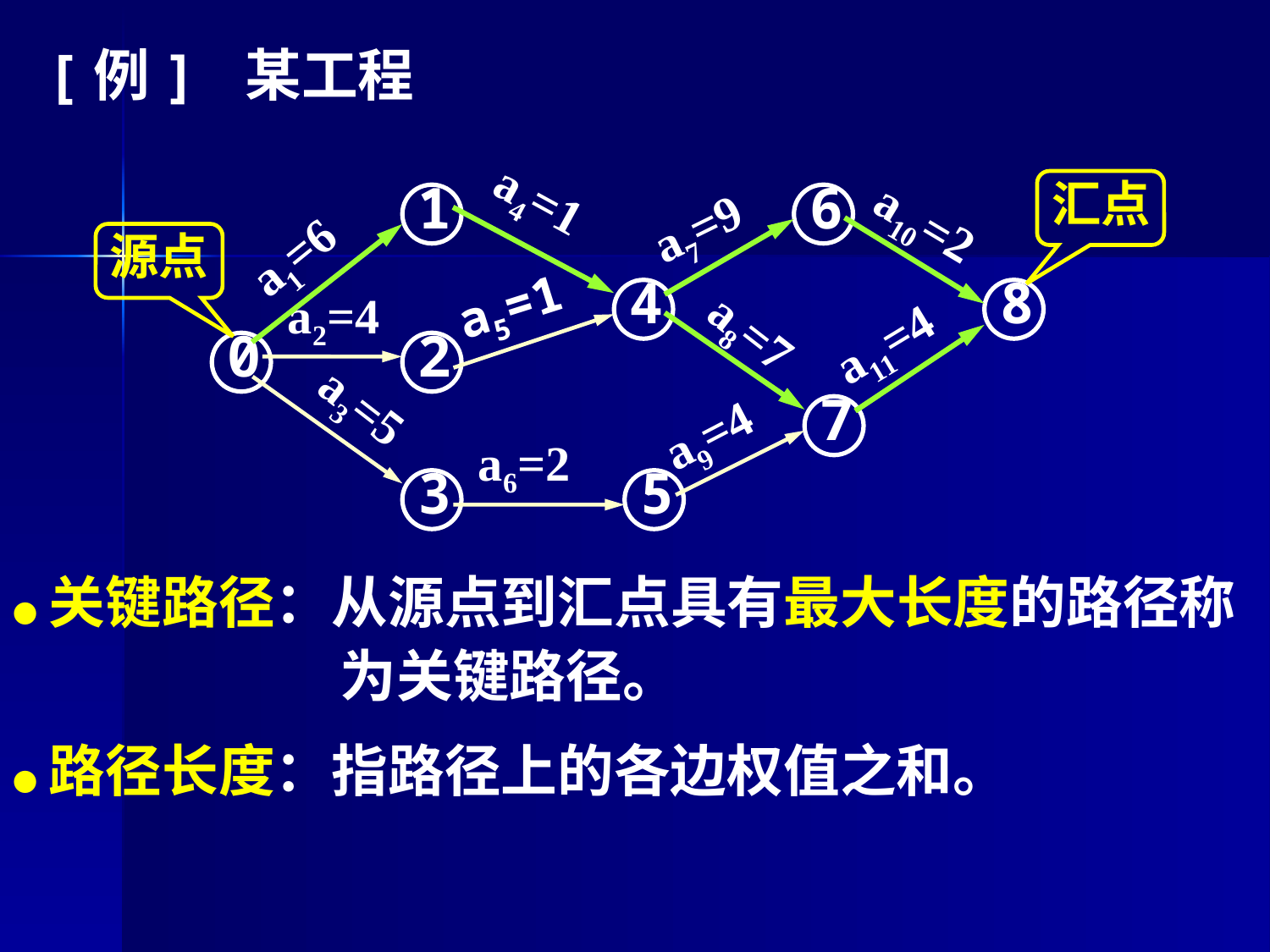

[例] 某工程

● 关键路径：从源点到汇点具有最大长度的路径称		  为关键路径。
● 路径长度：指路径上的各边权值之和。
1

6

汇点

a7=9
a4=1
a10=2

a1=6
源点

4

8

a5=1
a2=4
a11=4
0

2

a8=7

7

a9=4
a3=5
a6=2

3

5